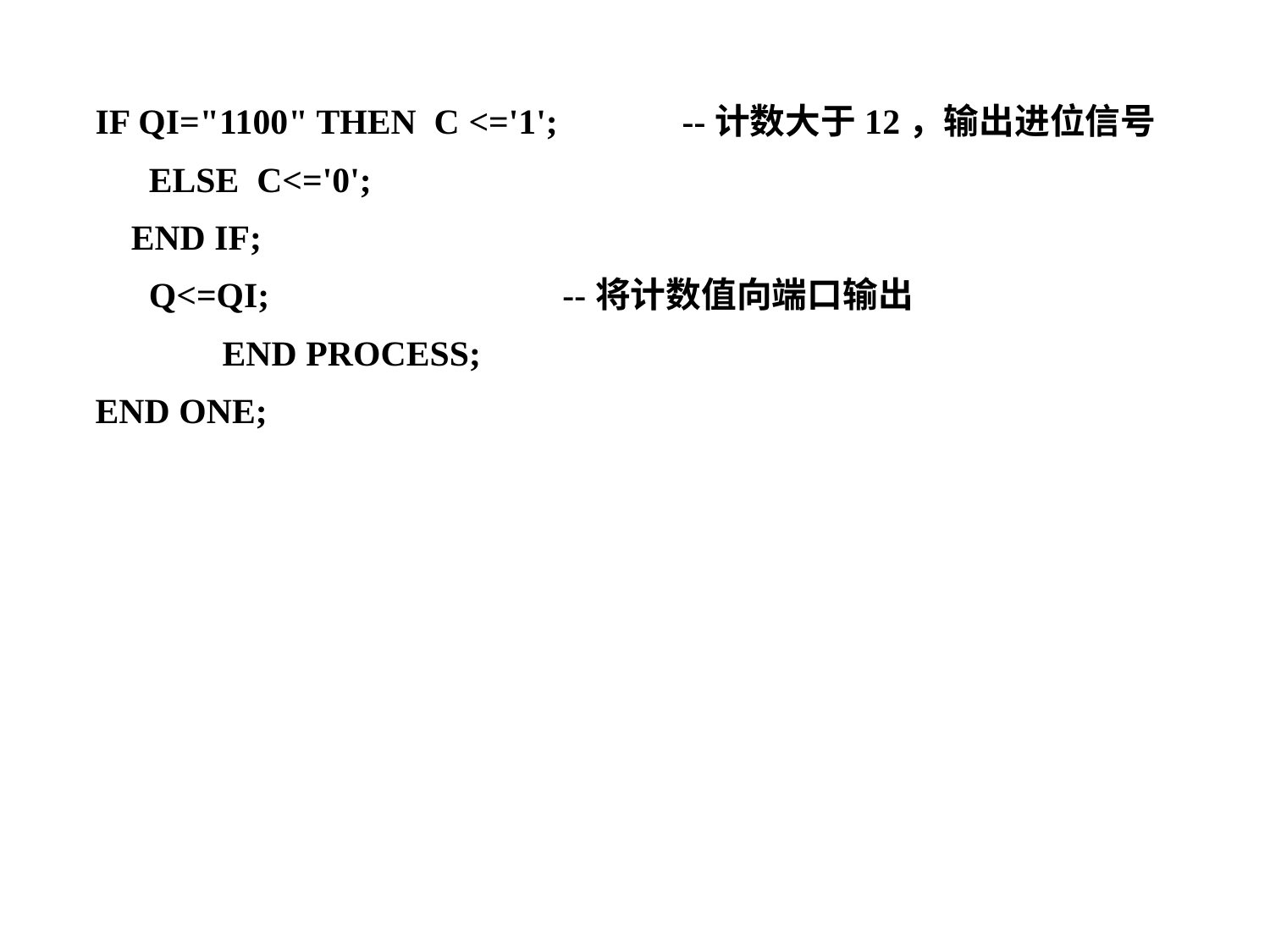

IF QI="1100" THEN  C <='1';              --计数大于12，输出进位信号
       ELSE  C<='0';
     END IF;
       Q<=QI;                                 --将计数值向端口输出
 	 END PROCESS;
 END ONE;